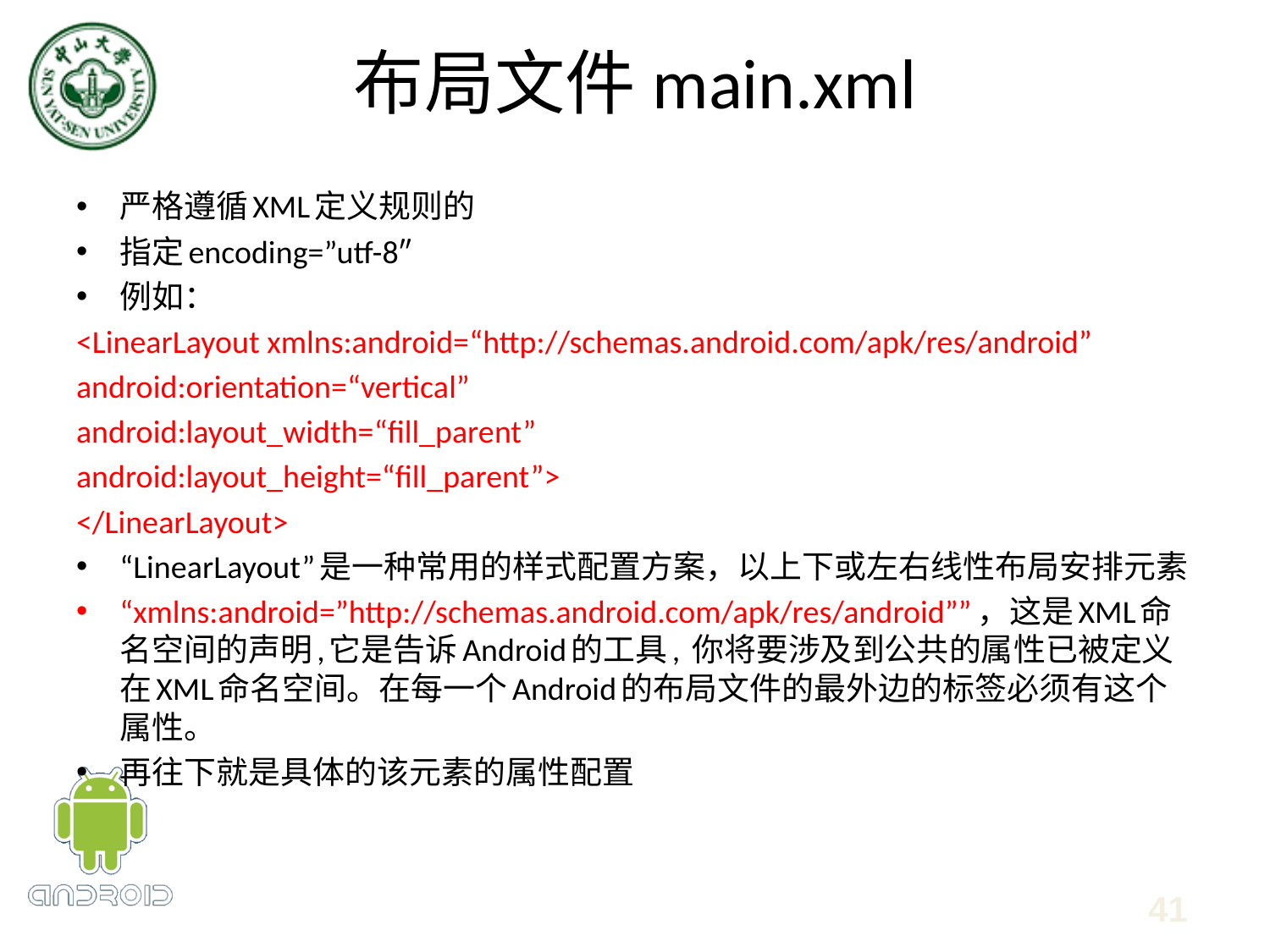

# 布局文件main.xml
严格遵循XML定义规则的
指定encoding=”utf-8″
例如：
<LinearLayout xmlns:android=“http://schemas.android.com/apk/res/android”
android:orientation=“vertical”
android:layout_width=“fill_parent”
android:layout_height=“fill_parent”>
</LinearLayout>
“LinearLayout”是一种常用的样式配置方案，以上下或左右线性布局安排元素
“xmlns:android=”http://schemas.android.com/apk/res/android””，这是XML命名空间的声明,它是告诉Android的工具, 你将要涉及到公共的属性已被定义在XML命名空间。在每一个Android的布局文件的最外边的标签必须有这个属性。
再往下就是具体的该元素的属性配置

41